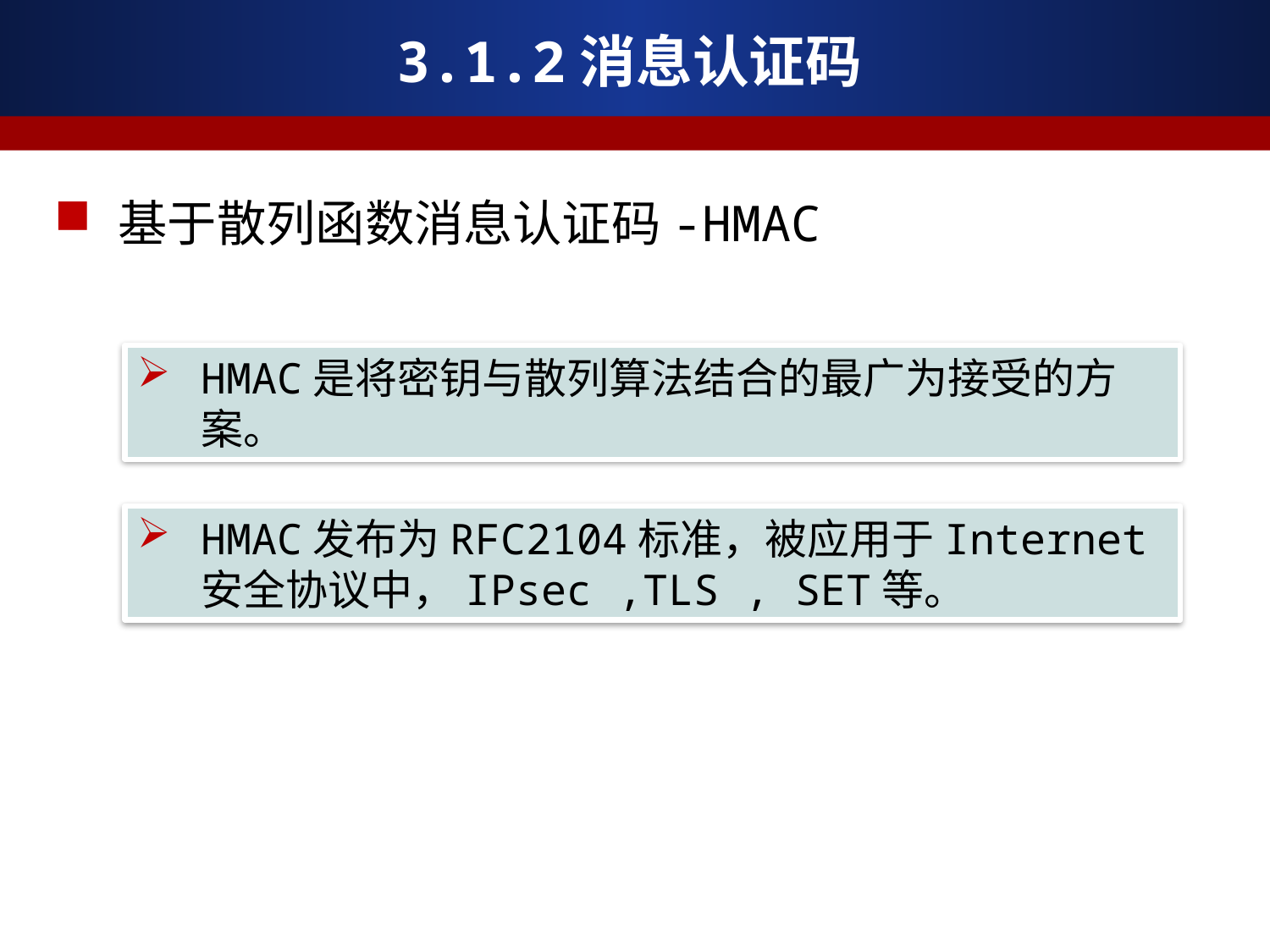

# 3.1.2消息认证码
基于散列函数消息认证码-HMAC
HMAC是将密钥与散列算法结合的最广为接受的方案。
HMAC发布为RFC2104标准，被应用于Internet安全协议中，IPsec ,TLS , SET等。